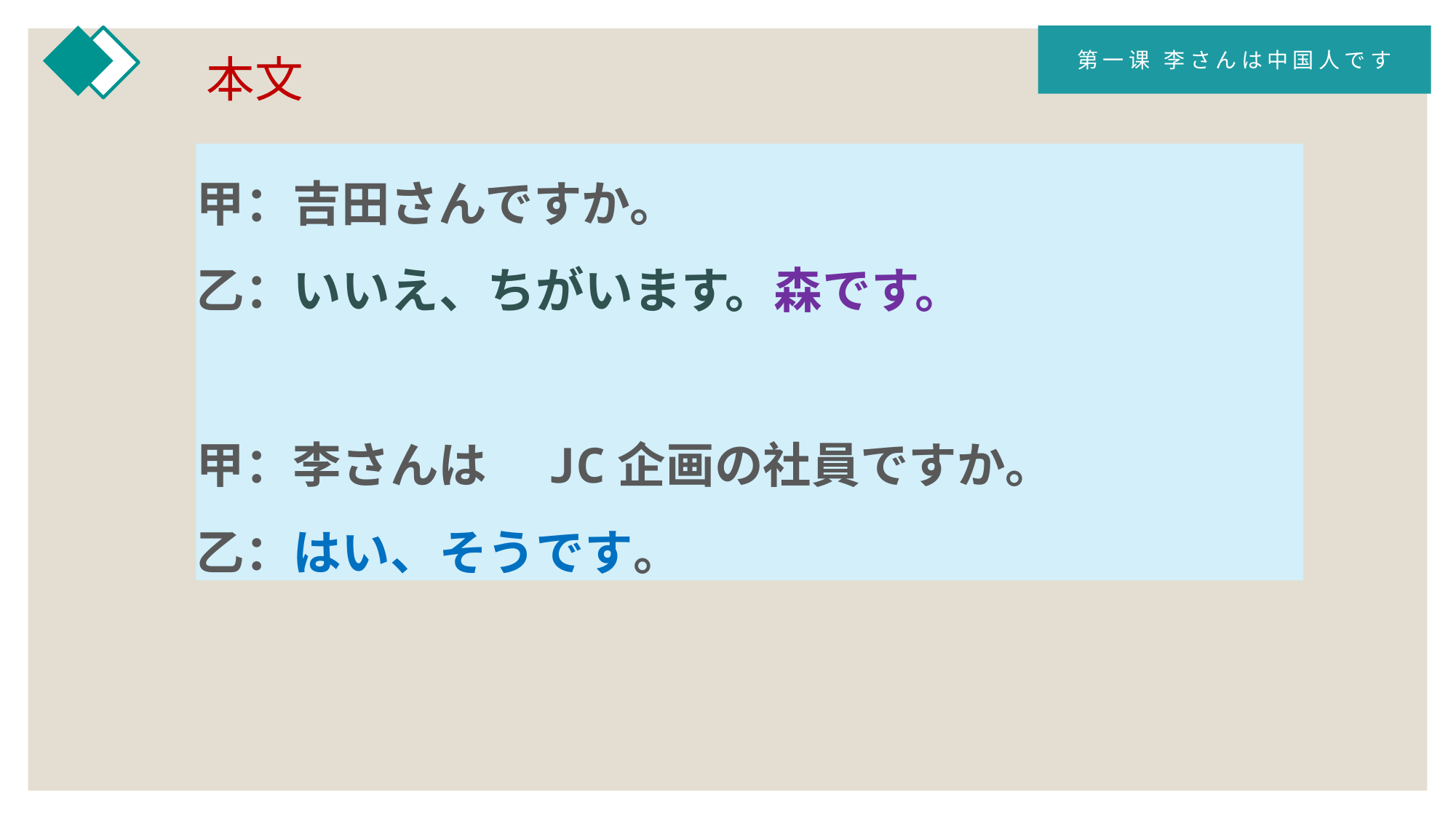

第一课 李さんは中国人です

本文
甲：吉田さんですか。
乙：いいえ、ちがいます。森です。
甲：李さんは　JC企画の社員ですか。
乙：はい、そうです。